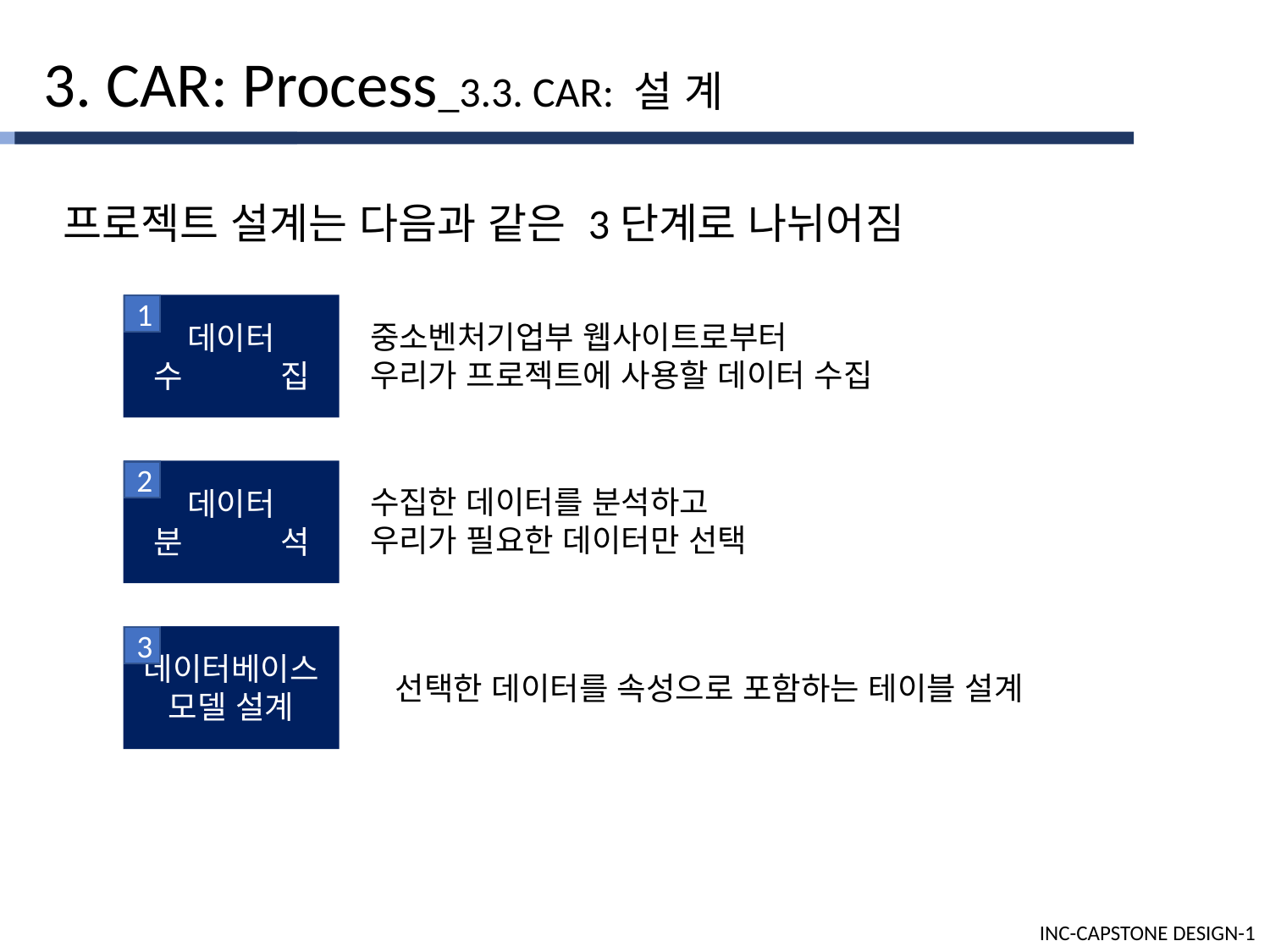

3. CAR: Process_3.3. CAR: 설 계

프로젝트 설계는 다음과 같은 3단계로 나뉘어짐
데이터
수	집
1
중소벤처기업부 웹사이트로부터
우리가 프로젝트에 사용할 데이터 수집
데이터
분	석
2
수집한 데이터를 분석하고
우리가 필요한 데이터만 선택
데이터베이스
모델 설계
3
선택한 데이터를 속성으로 포함하는 테이블 설계